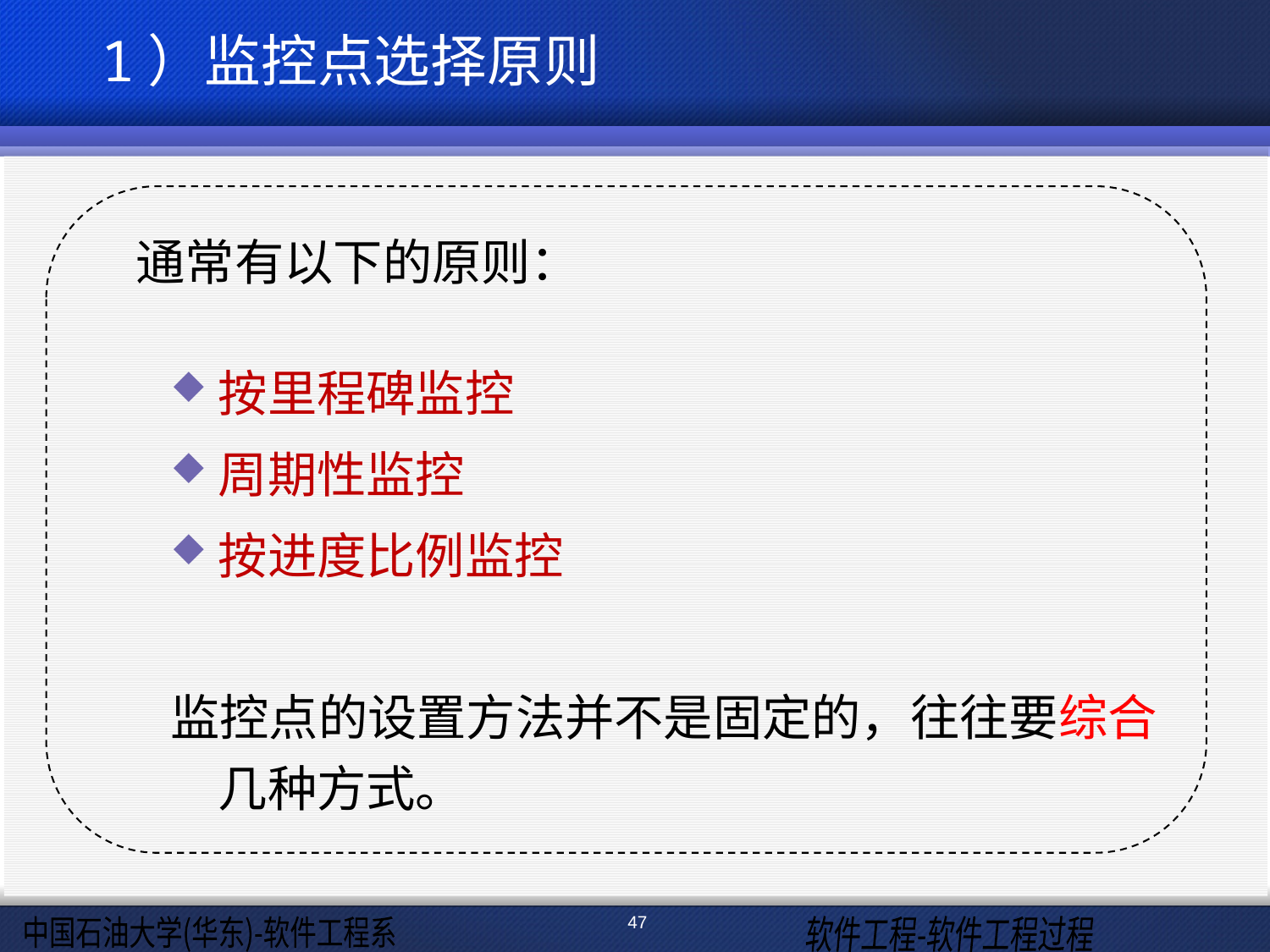

1）监控点选择原则

   通常有以下的原则：

按里程碑监控
周期性监控
按进度比例监控

监控点的设置方法并不是固定的，往往要综合几种方式。

47